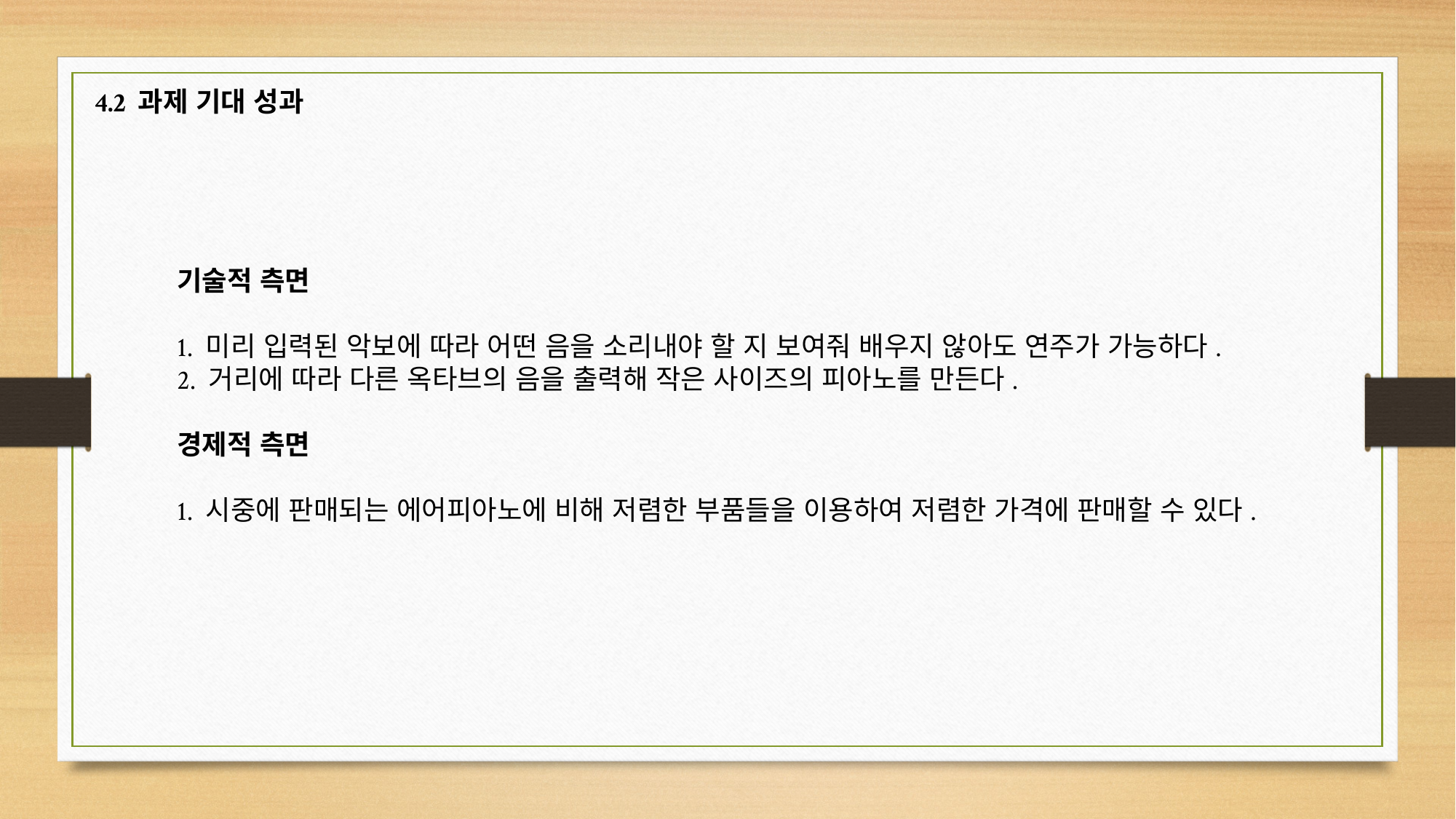

4.2 과제 기대 성과
기술적 측면

1. 미리 입력된 악보에 따라 어떤 음을 소리내야 할 지 보여줘 배우지 않아도 연주가 가능하다.
2. 거리에 따라 다른 옥타브의 음을 출력해 작은 사이즈의 피아노를 만든다.

경제적 측면

1. 시중에 판매되는 에어피아노에 비해 저렴한 부품들을 이용하여 저렴한 가격에 판매할 수 있다.